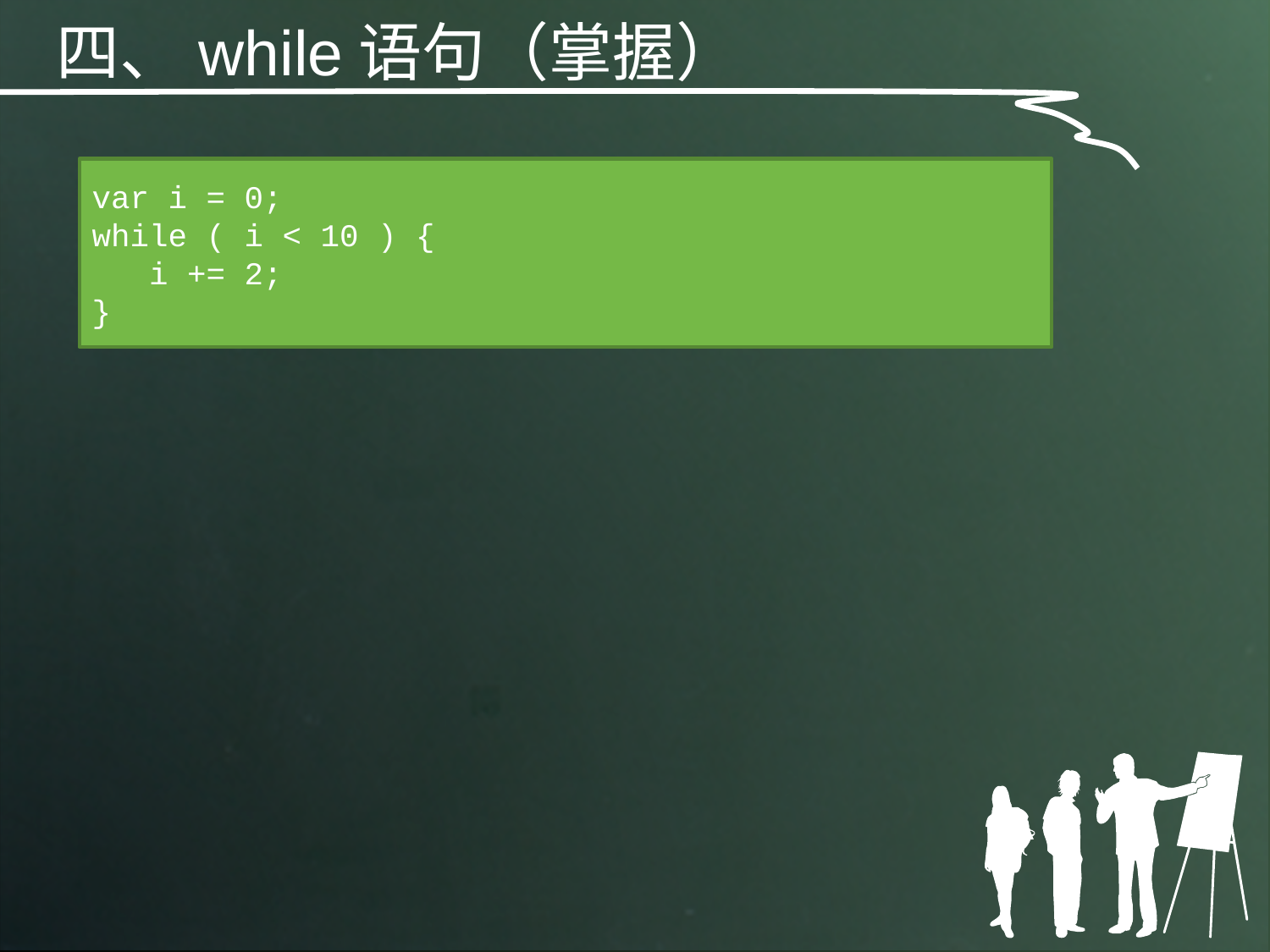

四、while语句（掌握）

var i = 0;
while ( i < 10 ) {
   i += 2;
}